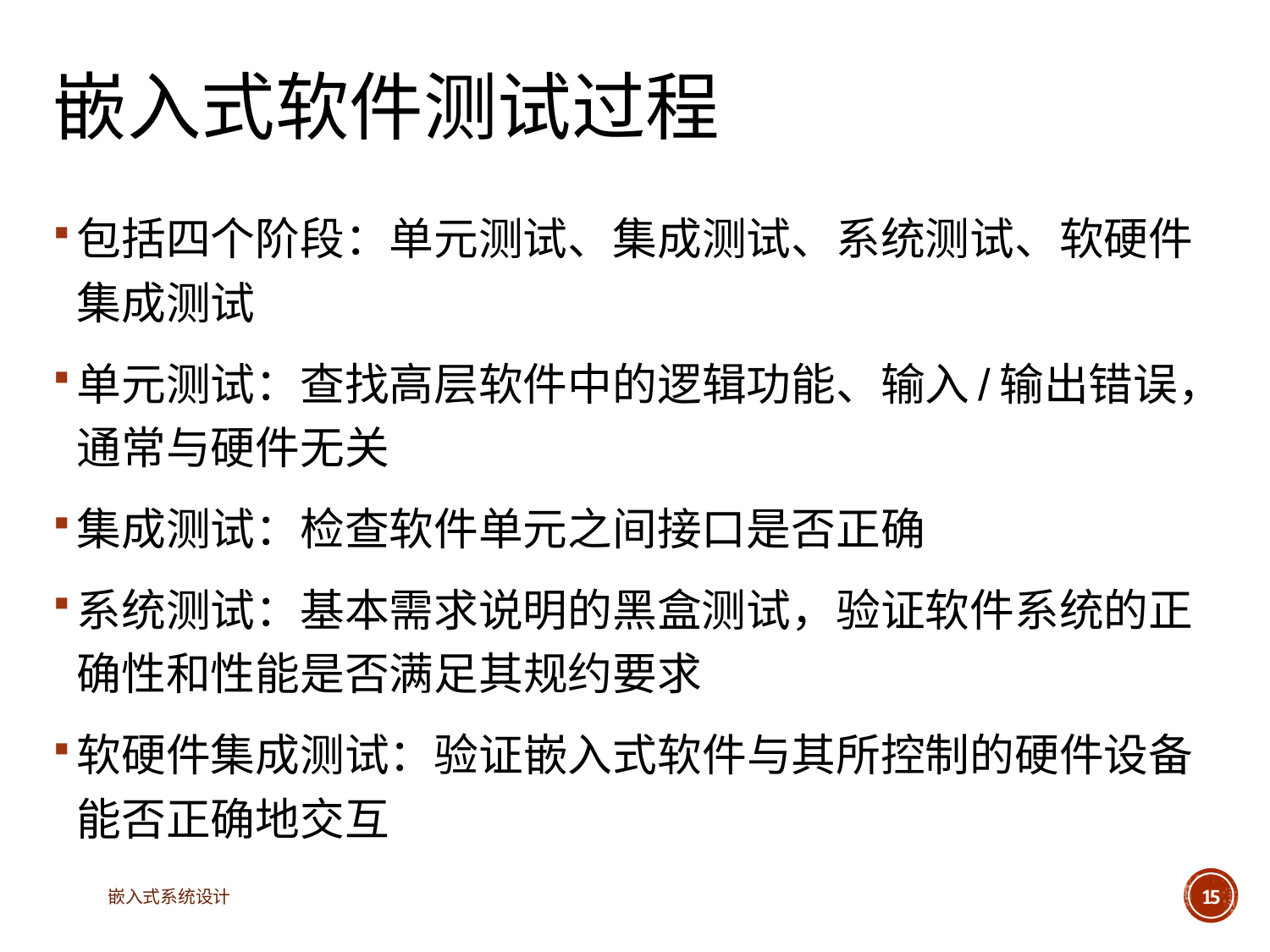

# 嵌入式软件测试过程
包括四个阶段：单元测试、集成测试、系统测试、软硬件集成测试
单元测试：查找高层软件中的逻辑功能、输入/输出错误，通常与硬件无关
集成测试：检查软件单元之间接口是否正确
系统测试：基本需求说明的黑盒测试，验证软件系统的正确性和性能是否满足其规约要求
软硬件集成测试：验证嵌入式软件与其所控制的硬件设备能否正确地交互
嵌入式系统设计
15